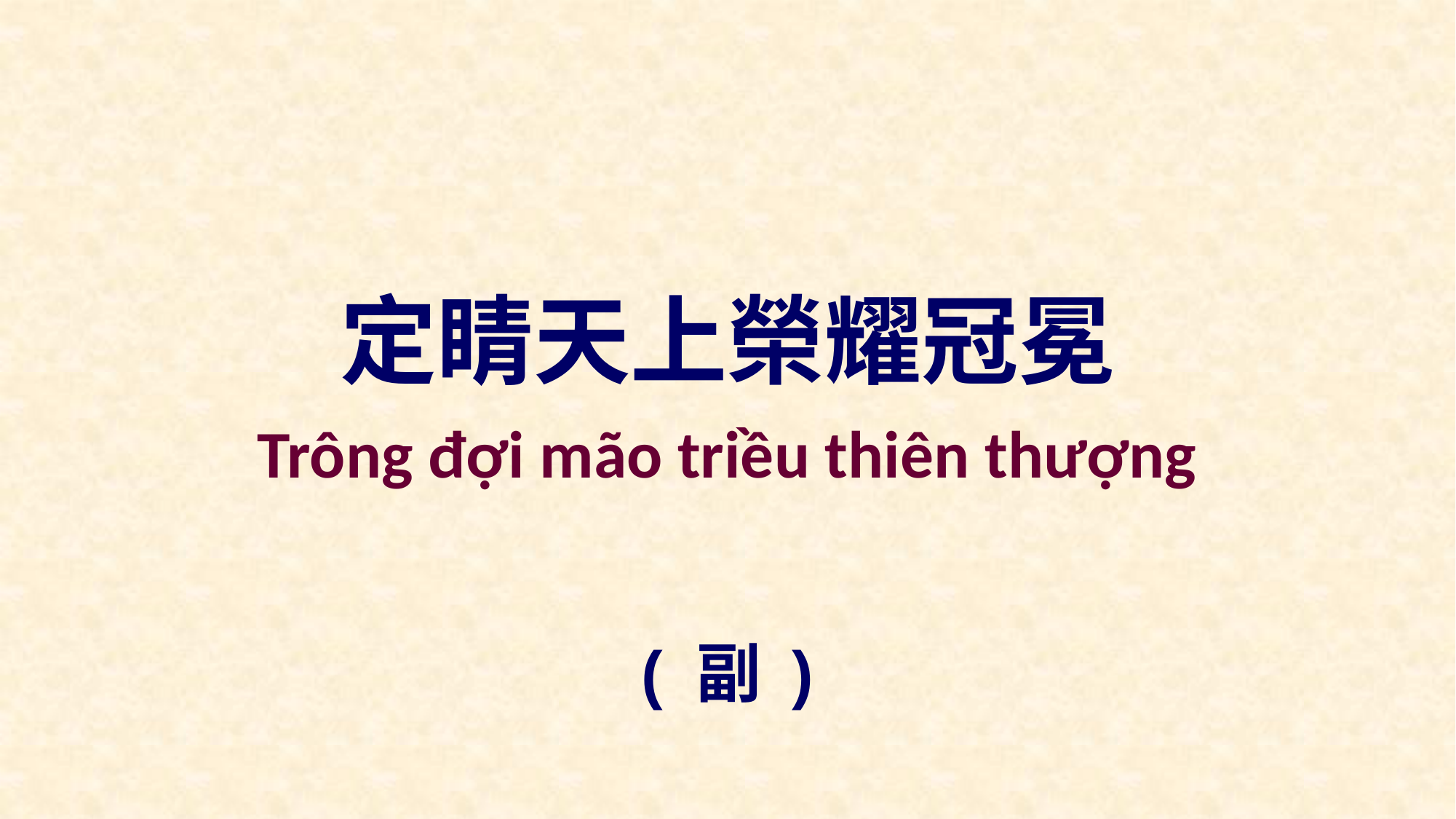

定睛天上榮耀冠冕
Trông đợi mão triều thiên thượng
( 副 )